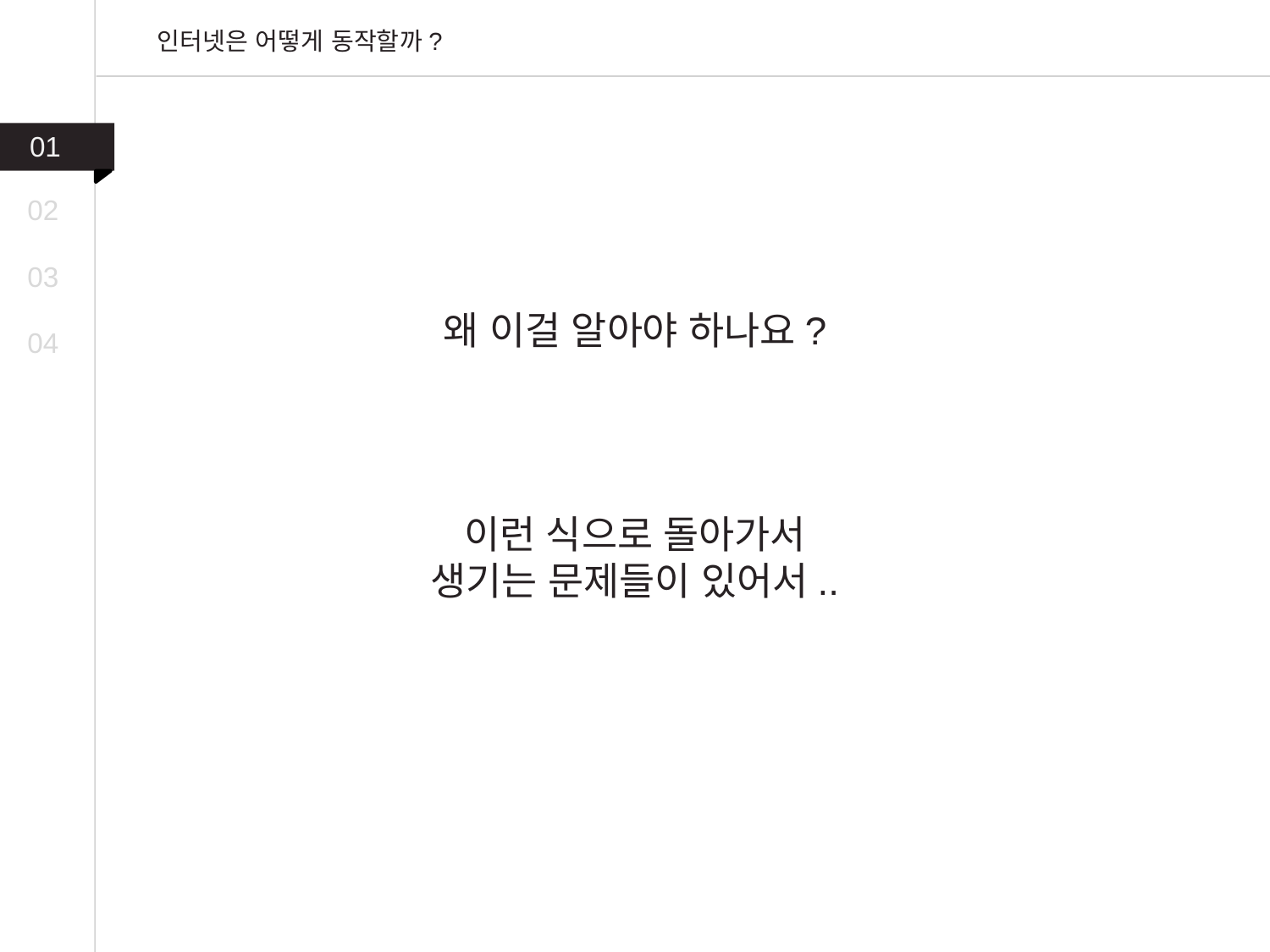

인터넷은 어떻게 동작할까?
01

02
03
왜 이걸 알아야 하나요?
04
이런 식으로 돌아가서
생기는 문제들이 있어서..